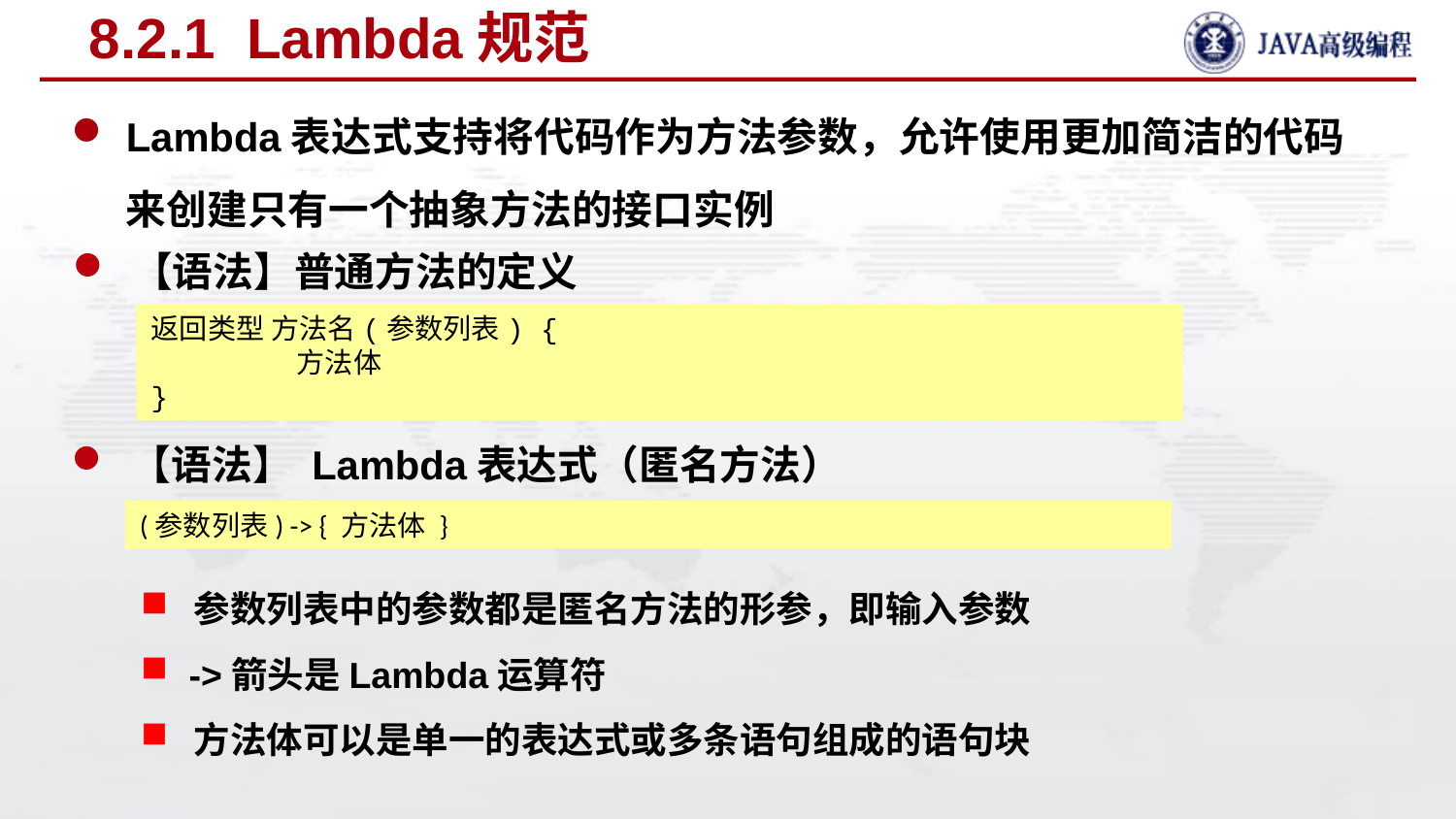

# 8.2.1  Lambda规范
Lambda表达式支持将代码作为方法参数，允许使用更加简洁的代码来创建只有一个抽象方法的接口实例
 【语法】普通方法的定义
返回类型 方法名(参数列表) {
	方法体
}
 【语法】 Lambda表达式（匿名方法）

(参数列表) -> { 方法体 }
  参数列表中的参数都是匿名方法的形参，即输入参数
  ->箭头是Lambda运算符
  方法体可以是单一的表达式或多条语句组成的语句块